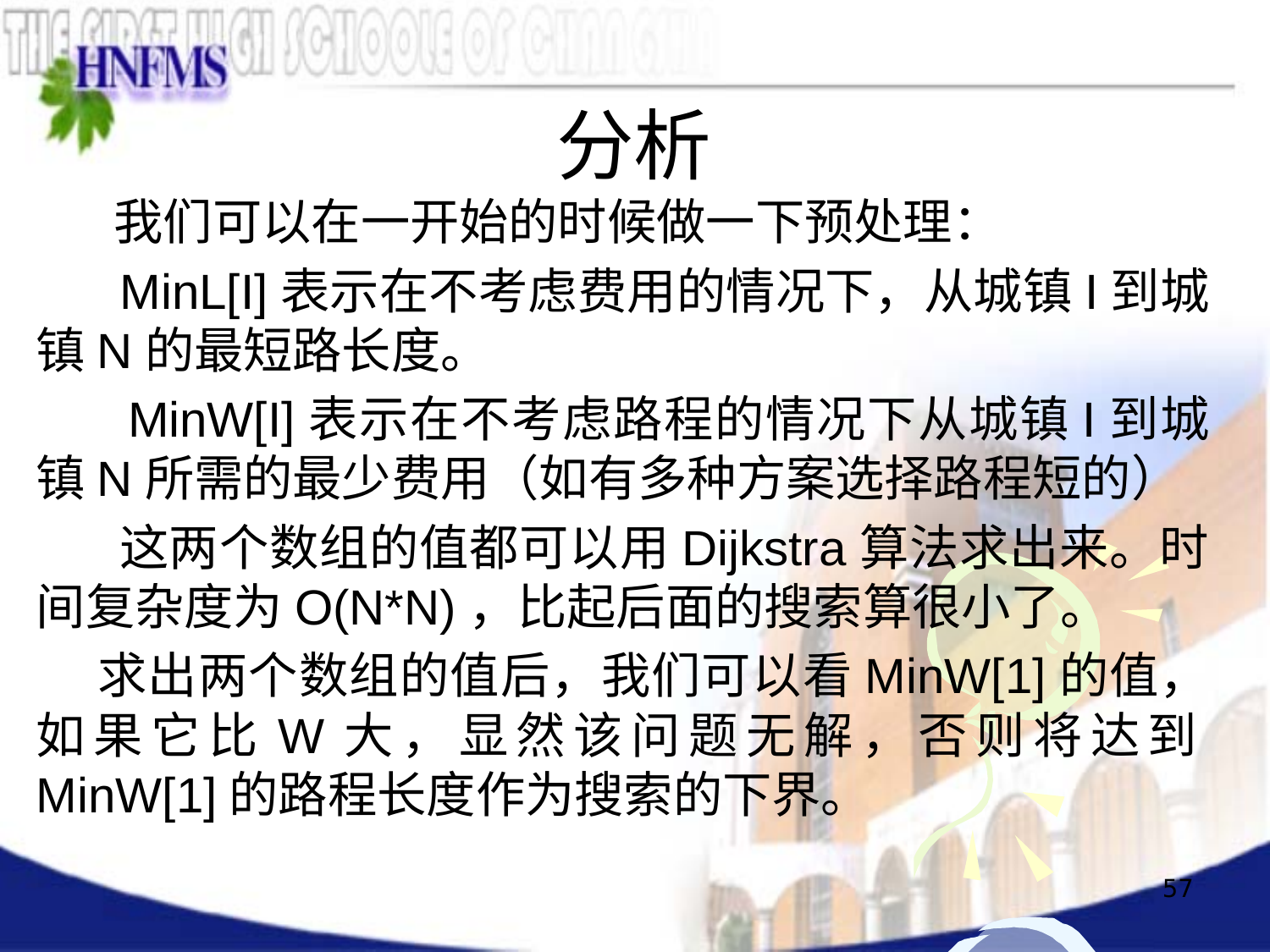

# 分析
      我们可以在一开始的时候做一下预处理：
      MinL[I]表示在不考虑费用的情况下，从城镇I到城镇N的最短路长度。
      MinW[I]表示在不考虑路程的情况下从城镇I到城镇N所需的最少费用（如有多种方案选择路程短的）
      这两个数组的值都可以用Dijkstra算法求出来。时间复杂度为O(N*N)，比起后面的搜索算很小了。
    求出两个数组的值后，我们可以看MinW[1]的值，如果它比W大，显然该问题无解，否则将达到MinW[1]的路程长度作为搜索的下界。
57